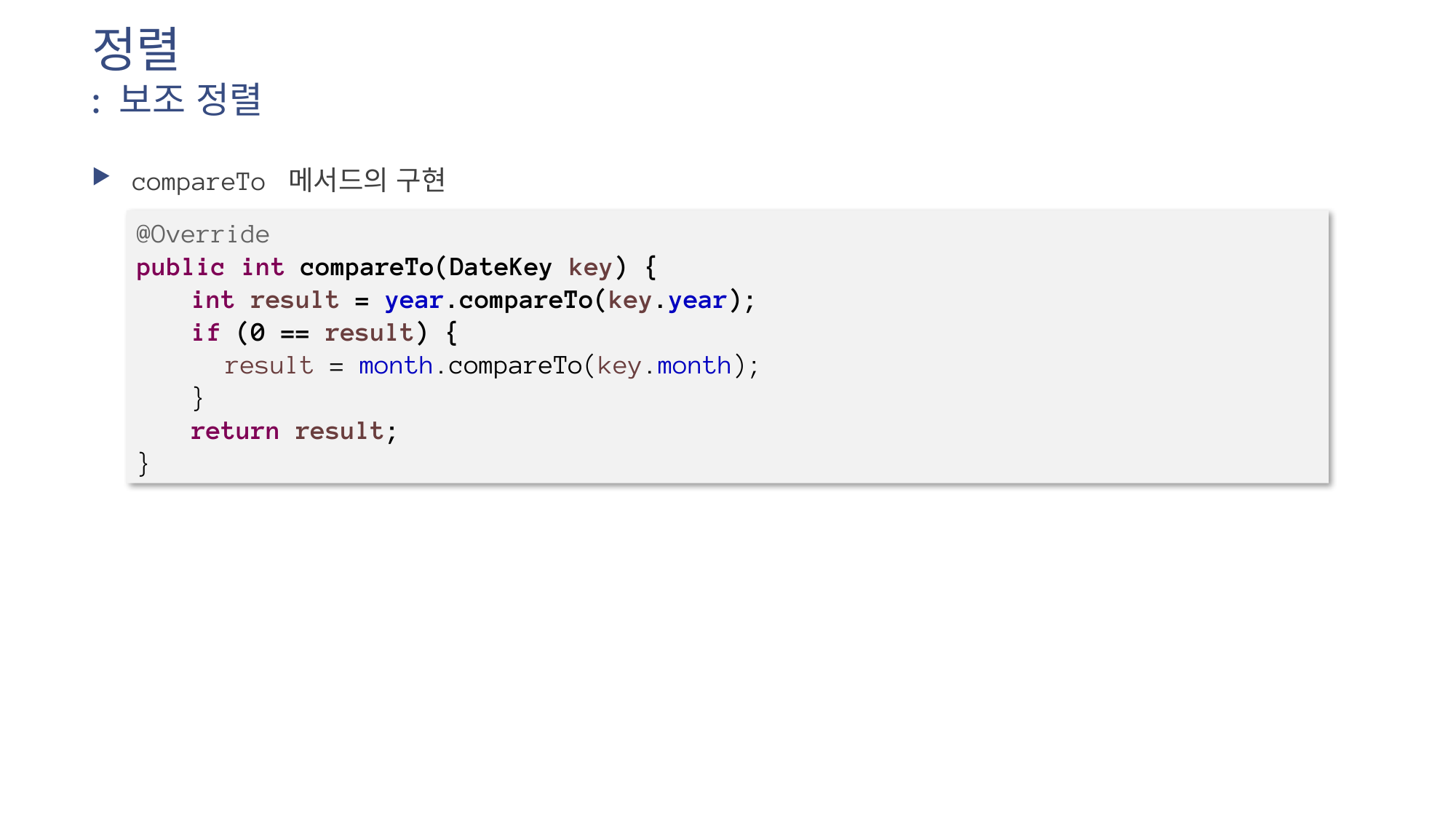

# 정렬 : 보조 정렬
compareTo 메서드의 구현

@Override
public int compareTo(DateKey key) {
int result = year.compareTo(key.year);
if (0 == result) {
	result = month.compareTo(key.month);
}
return result;
}